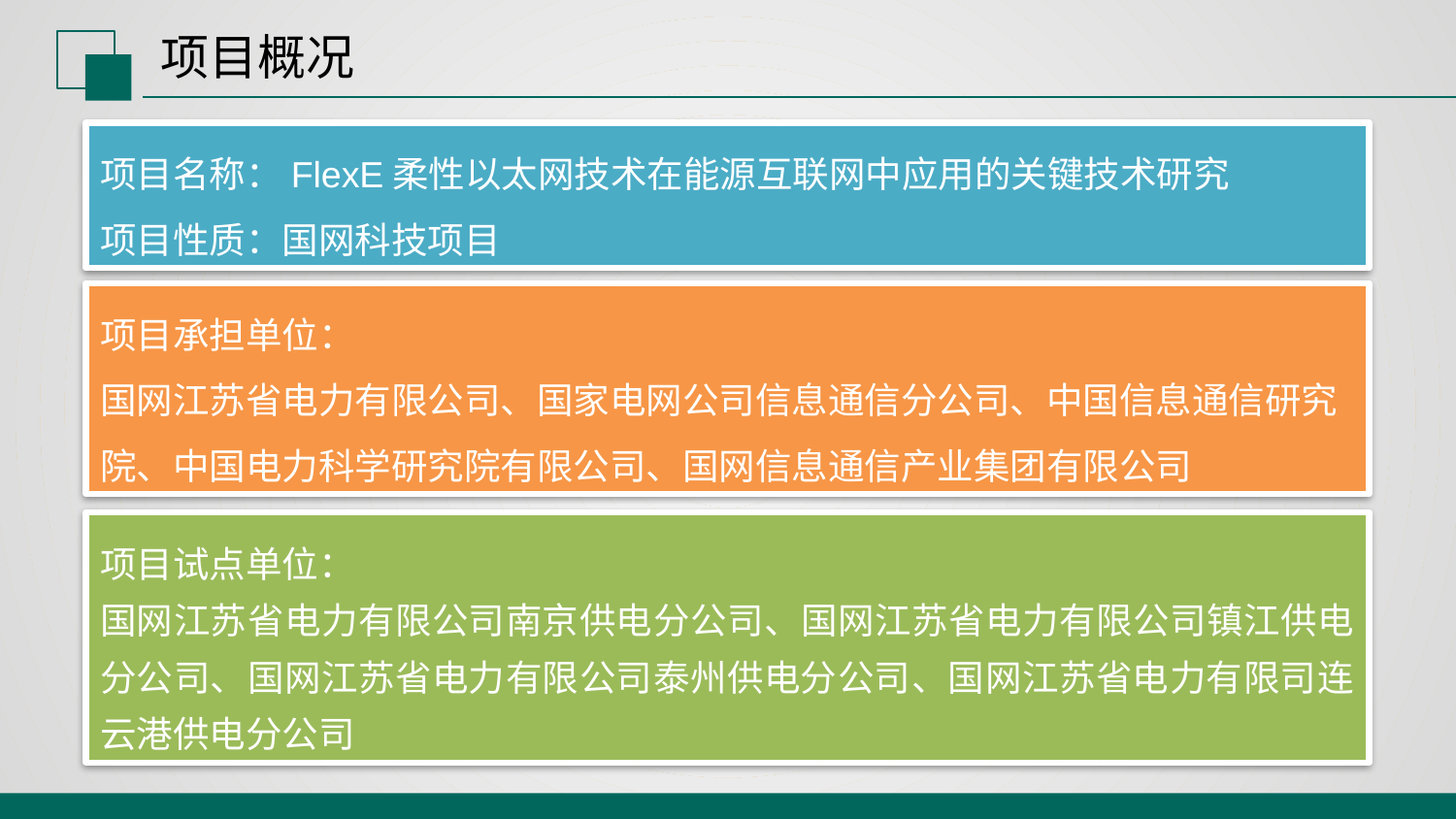

项目概况
项目名称：FlexE柔性以太网技术在能源互联网中应用的关键技术研究
项目性质：国网科技项目
项目承担单位：
国网江苏省电力有限公司、国家电网公司信息通信分公司、中国信息通信研究院、中国电力科学研究院有限公司、国网信息通信产业集团有限公司
承担单位
项目试点单位：
国网江苏省电力有限公司南京供电分公司、国网江苏省电力有限公司镇江供电分公司、国网江苏省电力有限公司泰州供电分公司、国网江苏省电力有限司连云港供电分公司